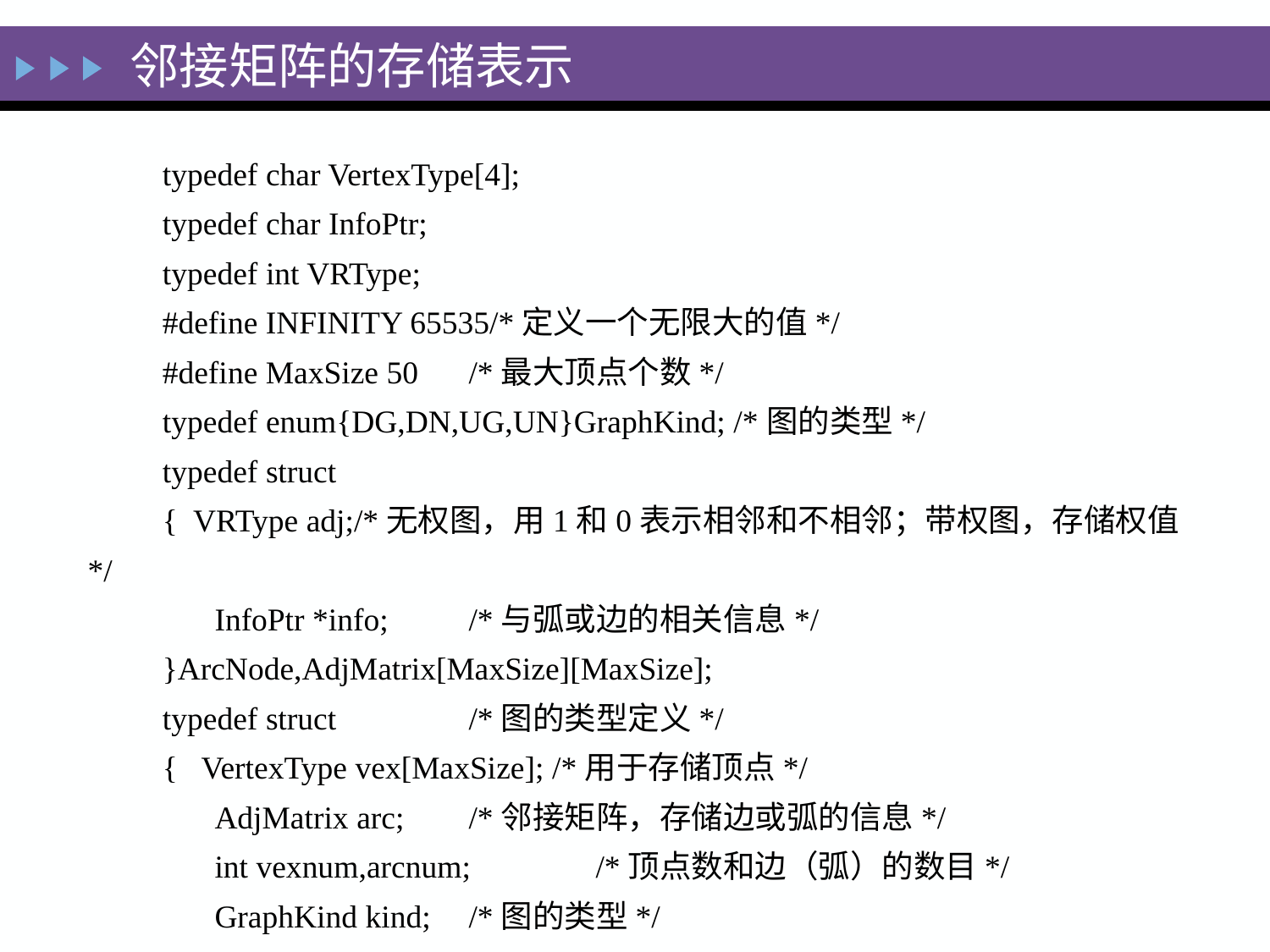

# 邻接矩阵的存储表示
typedef char VertexType[4];
typedef char InfoPtr;
typedef int VRType;
#define INFINITY 65535/*定义一个无限大的值*/
#define MaxSize 50	/*最大顶点个数*/
typedef enum{DG,DN,UG,UN}GraphKind; /*图的类型*/
typedef struct
{  VRType adj;/*无权图，用1和0表示相邻和不相邻；带权图，存储权值*/
	InfoPtr *info; 	/*与弧或边的相关信息*/
}ArcNode,AdjMatrix[MaxSize][MaxSize];
typedef struct		/*图的类型定义*/
{   VertexType vex[MaxSize]; /*用于存储顶点*/
	AdjMatrix arc; 	/*邻接矩阵，存储边或弧的信息*/
	int vexnum,arcnum; 	/*顶点数和边（弧）的数目*/
	GraphKind kind; 	/*图的类型*/
}MGraph;